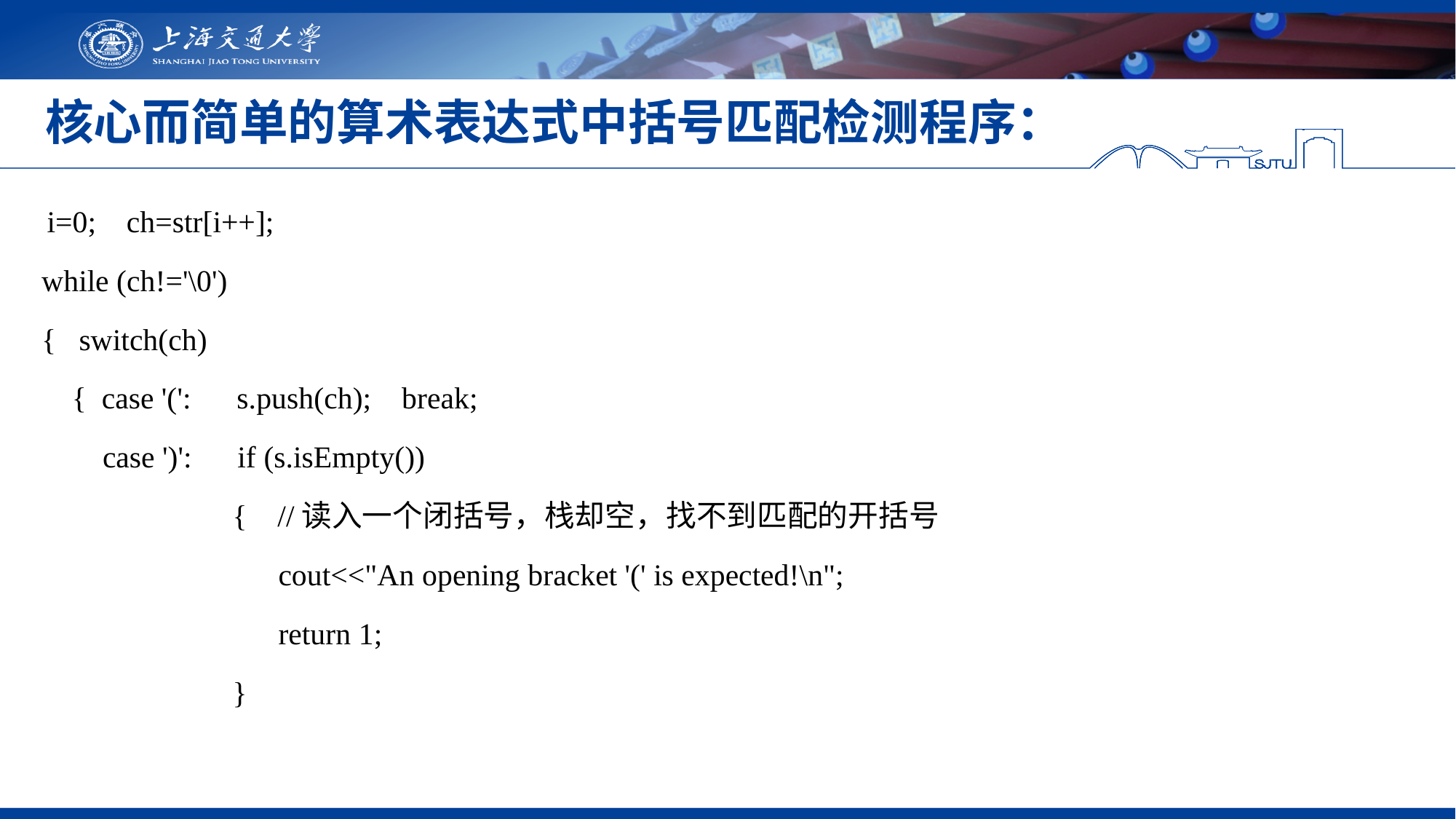

# 核心而简单的算术表达式中括号匹配检测程序：
      i=0;    ch=str[i++];
    while (ch!='\0')
    {   switch(ch)
        {  case '(':      s.push(ch);    break;
            case ')':      if (s.isEmpty())
                             {    //读入一个闭括号，栈却空，找不到匹配的开括号
                                   cout<<"An opening bracket '(' is expected!\n";
                                   return 1;
                             }